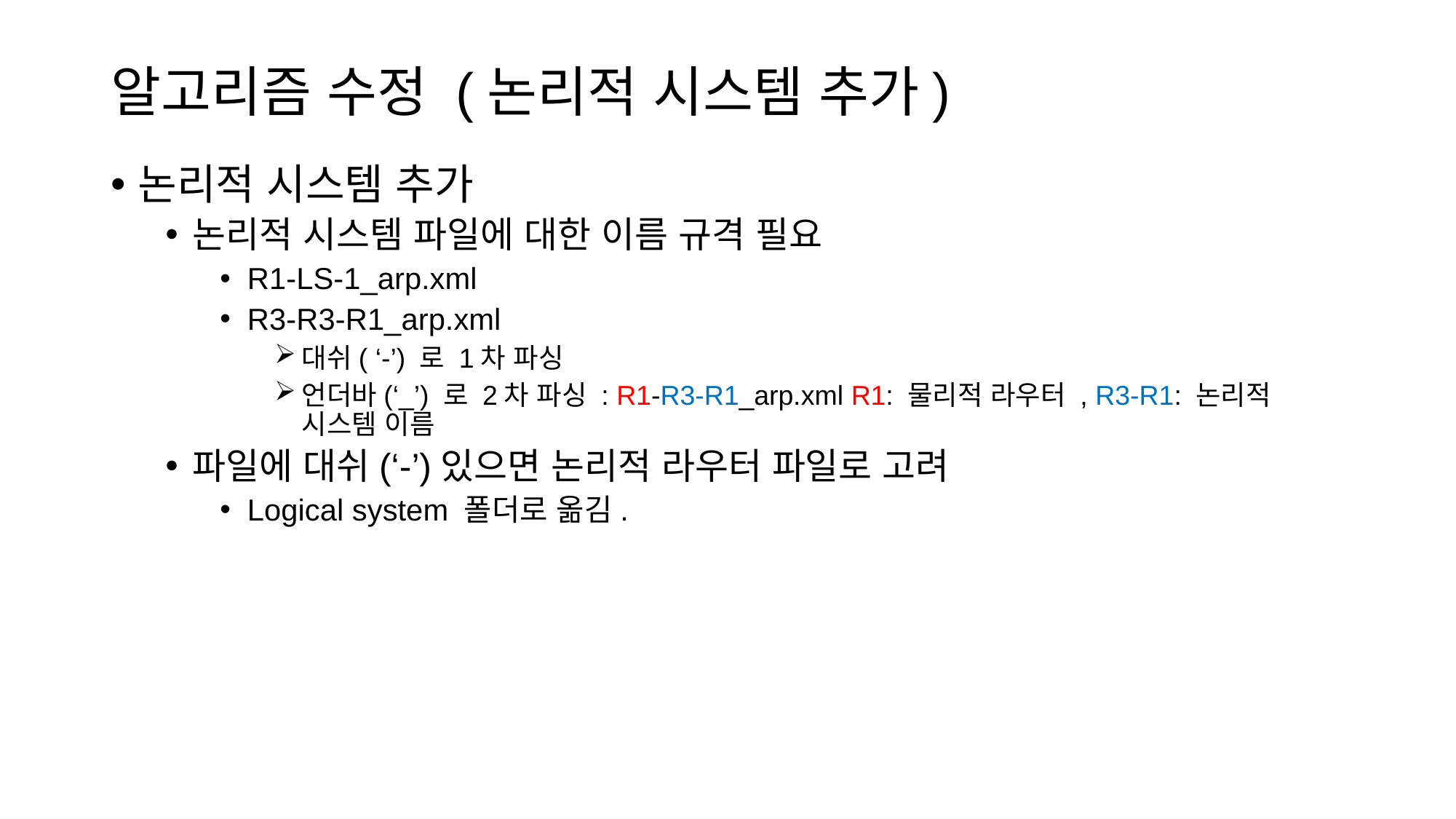

# 알고리즘 수정 (논리적 시스템 추가)
논리적 시스템 추가
논리적 시스템 파일에 대한 이름 규격 필요
R1-LS-1_arp.xml
R3-R3-R1_arp.xml
대쉬( ‘-’) 로 1차 파싱
언더바(‘_’) 로 2차 파싱 : R1-R3-R1_arp.xml R1: 물리적 라우터 , R3-R1: 논리적 시스템 이름
파일에 대쉬(‘-’)있으면 논리적 라우터 파일로 고려
Logical system 폴더로 옮김.